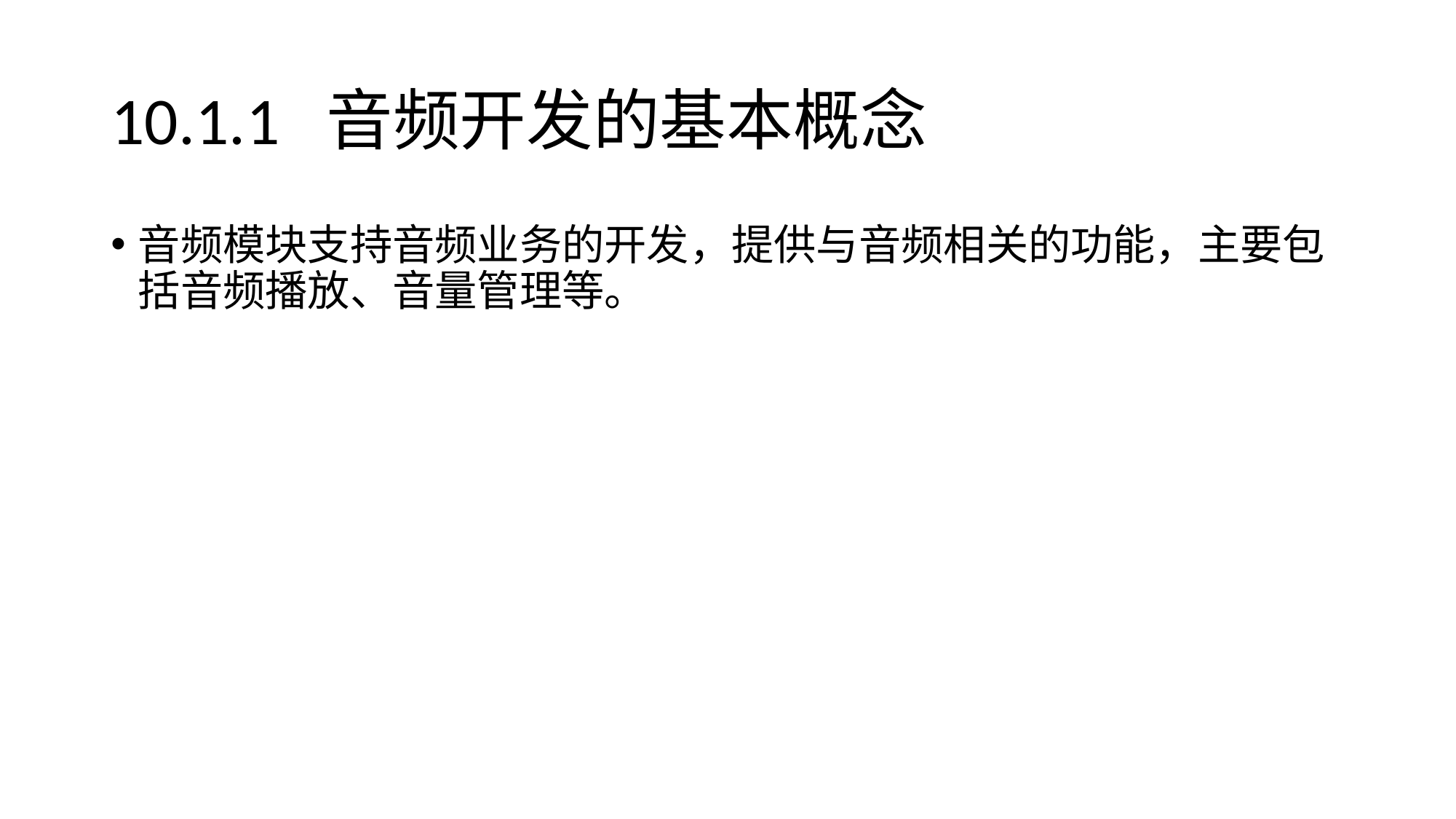

# 10.1.1  音频开发的基本概念
音频模块支持音频业务的开发，提供与音频相关的功能，主要包括音频播放、音量管理等。